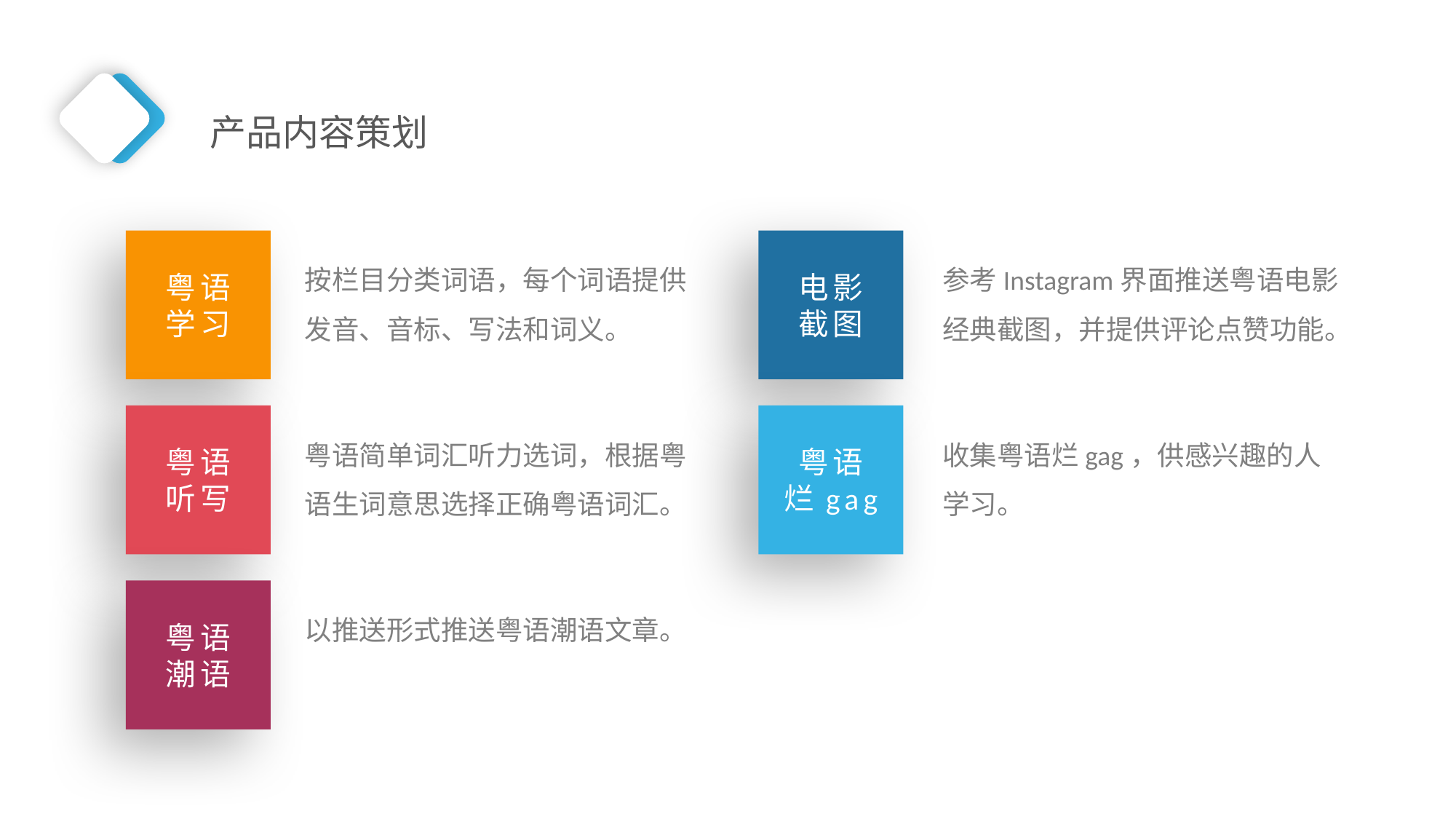

产品内容策划

粤语
学习
电影
截图
按栏目分类词语，每个词语提供发音、音标、写法和词义。
参考Instagram界面推送粤语电影经典截图，并提供评论点赞功能。
粤语
听写
粤语
烂gag
粤语简单词汇听力选词，根据粤语生词意思选择正确粤语词汇。
收集粤语烂gag，供感兴趣的人学习。
粤语
潮语
以推送形式推送粤语潮语文章。